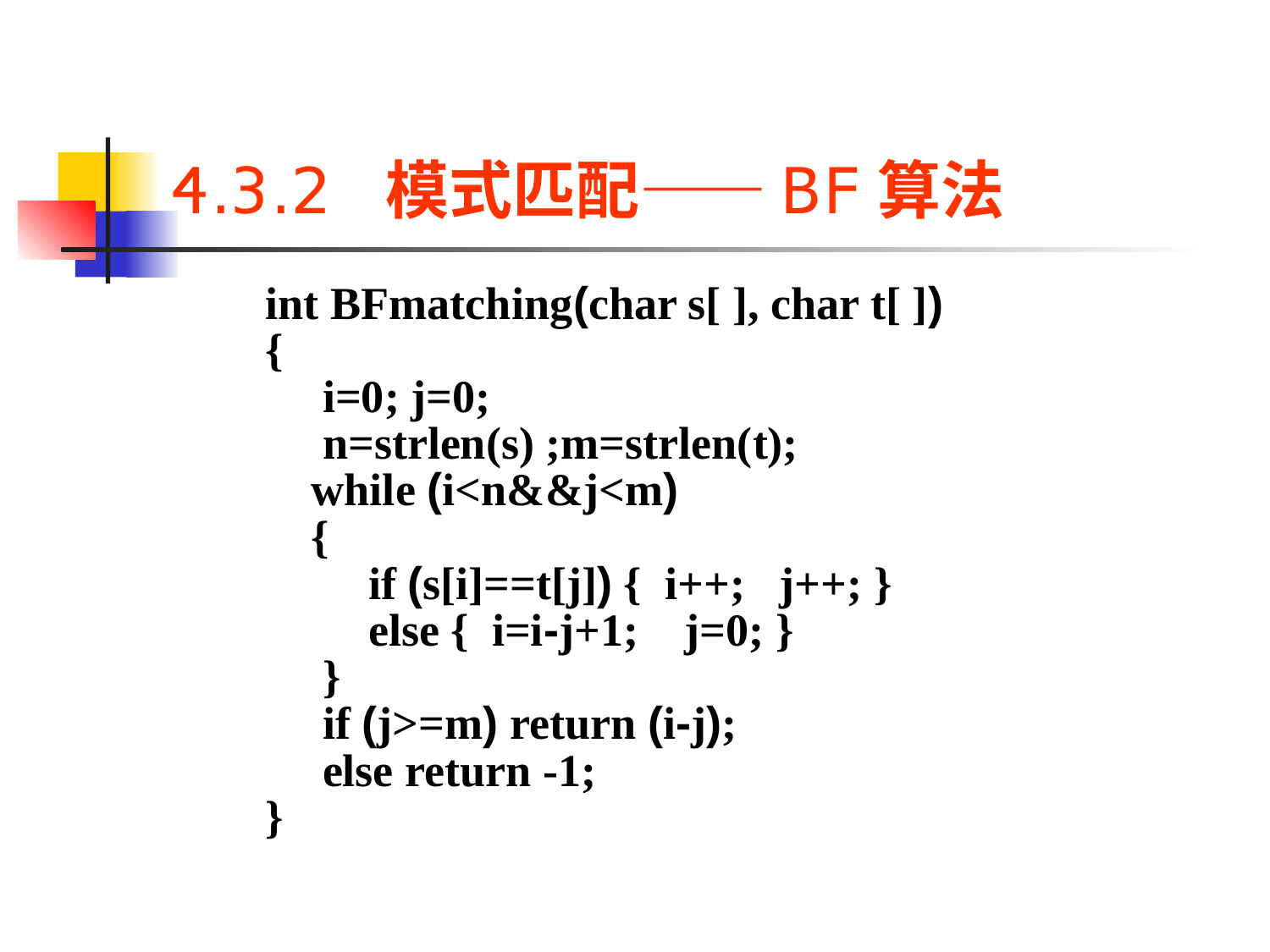

# 4.3.2  模式匹配——BF算法
int BFmatching(char s[ ], char t[ ])
{
     i=0; j=0;
     n=strlen(s) ;m=strlen(t);
    while (i<n&&j<m)
    {
         if (s[i]==t[j]) {  i++;   j++; }
         else {  i=i-j+1;    j=0; }
     }
     if (j>=m) return (i-j);
     else return -1;
}